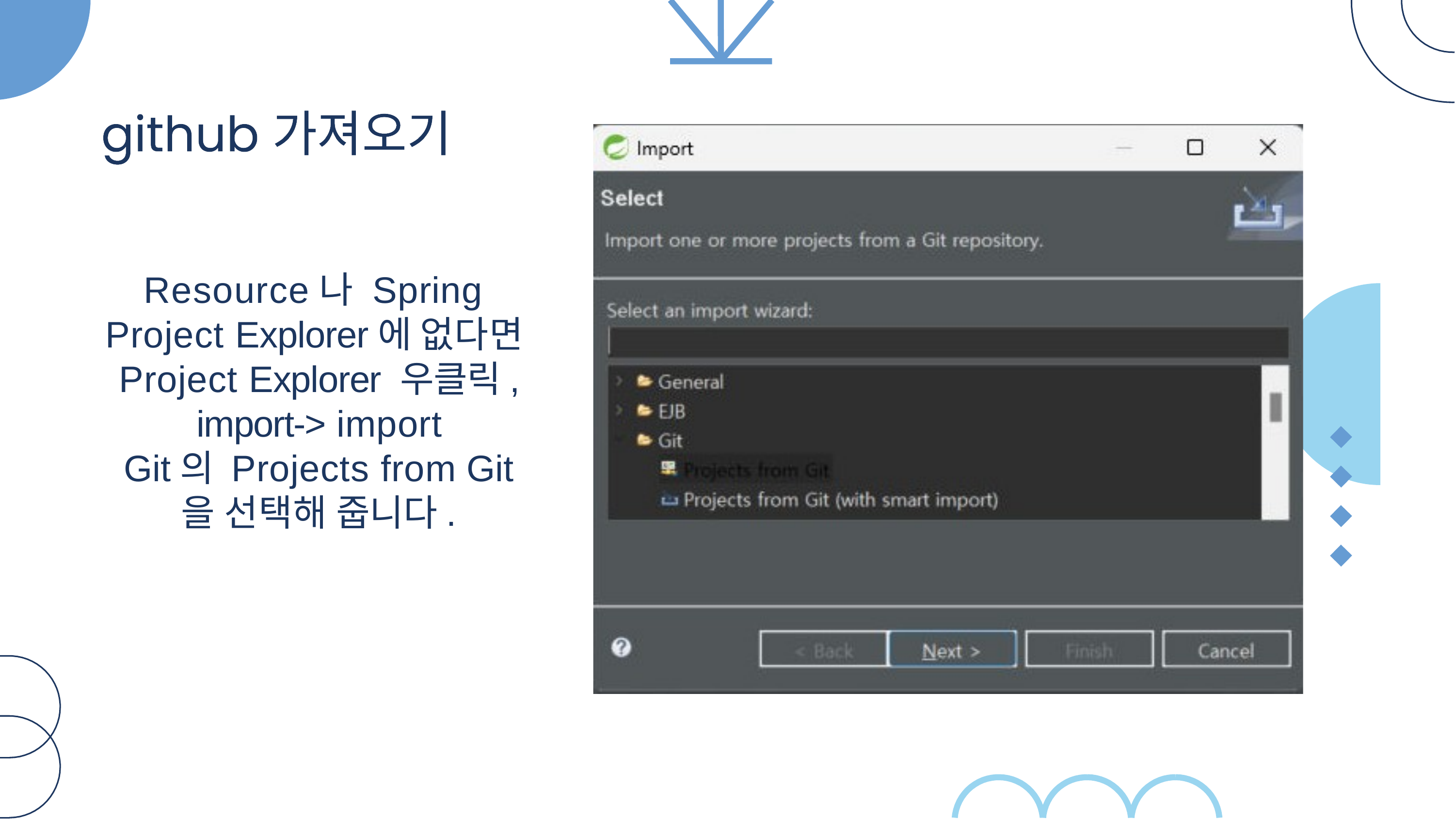

Resource나 Spring  Project Explorer에 없다면  Project Explorer 우클릭, import-> import
Git의 Projects from Git
을 선택해 줍니다.